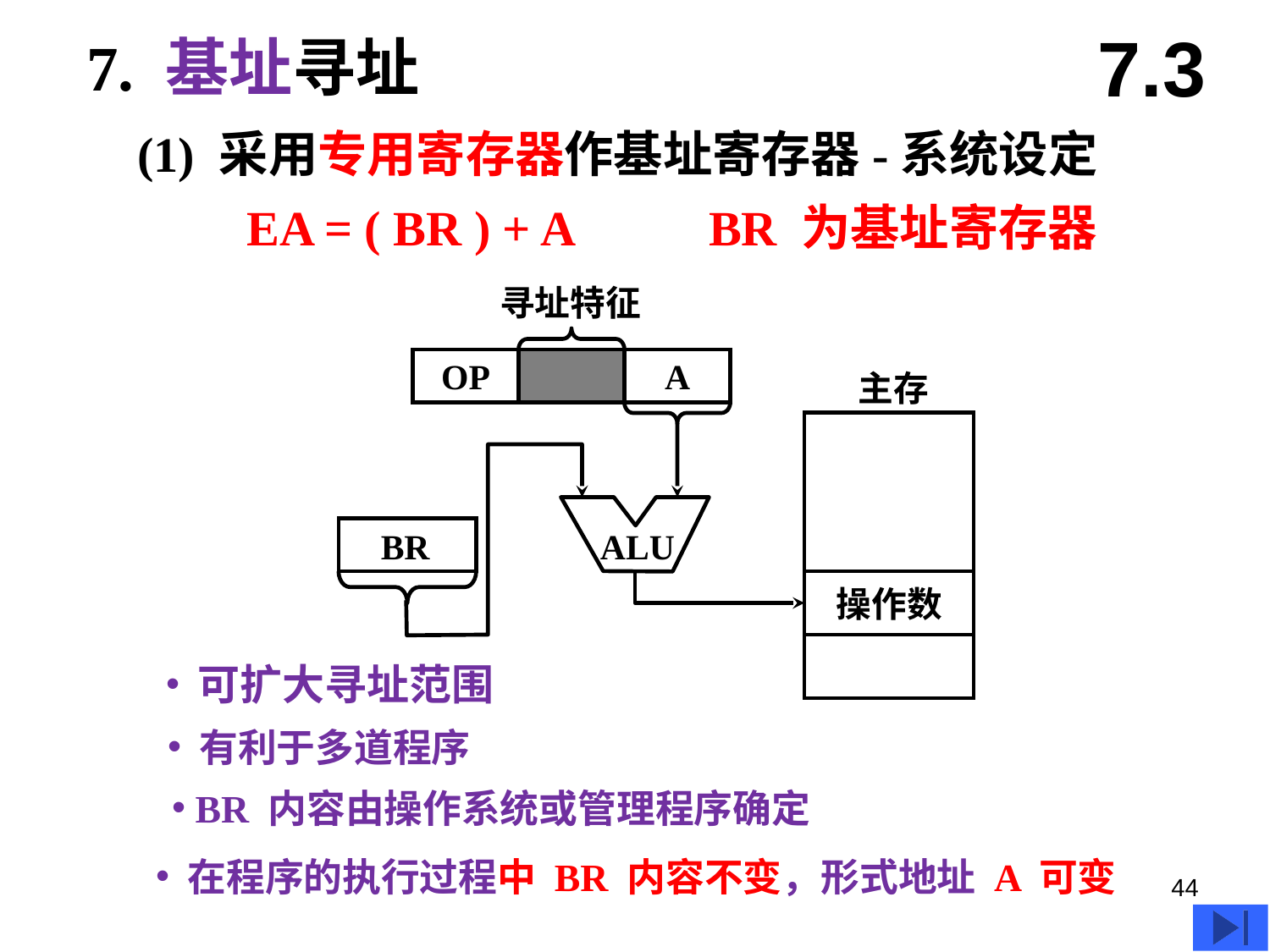

7.3
7. 基址寻址
(1) 采用专用寄存器作基址寄存器-系统设定
EA = ( BR ) + A
BR 为基址寄存器
寻址特征

OP

A

主存

操作数

ALU

BR

 可扩大寻址范围
 有利于多道程序
 BR 内容由操作系统或管理程序确定
 在程序的执行过程中 BR 内容不变，形式地址 A 可变
44